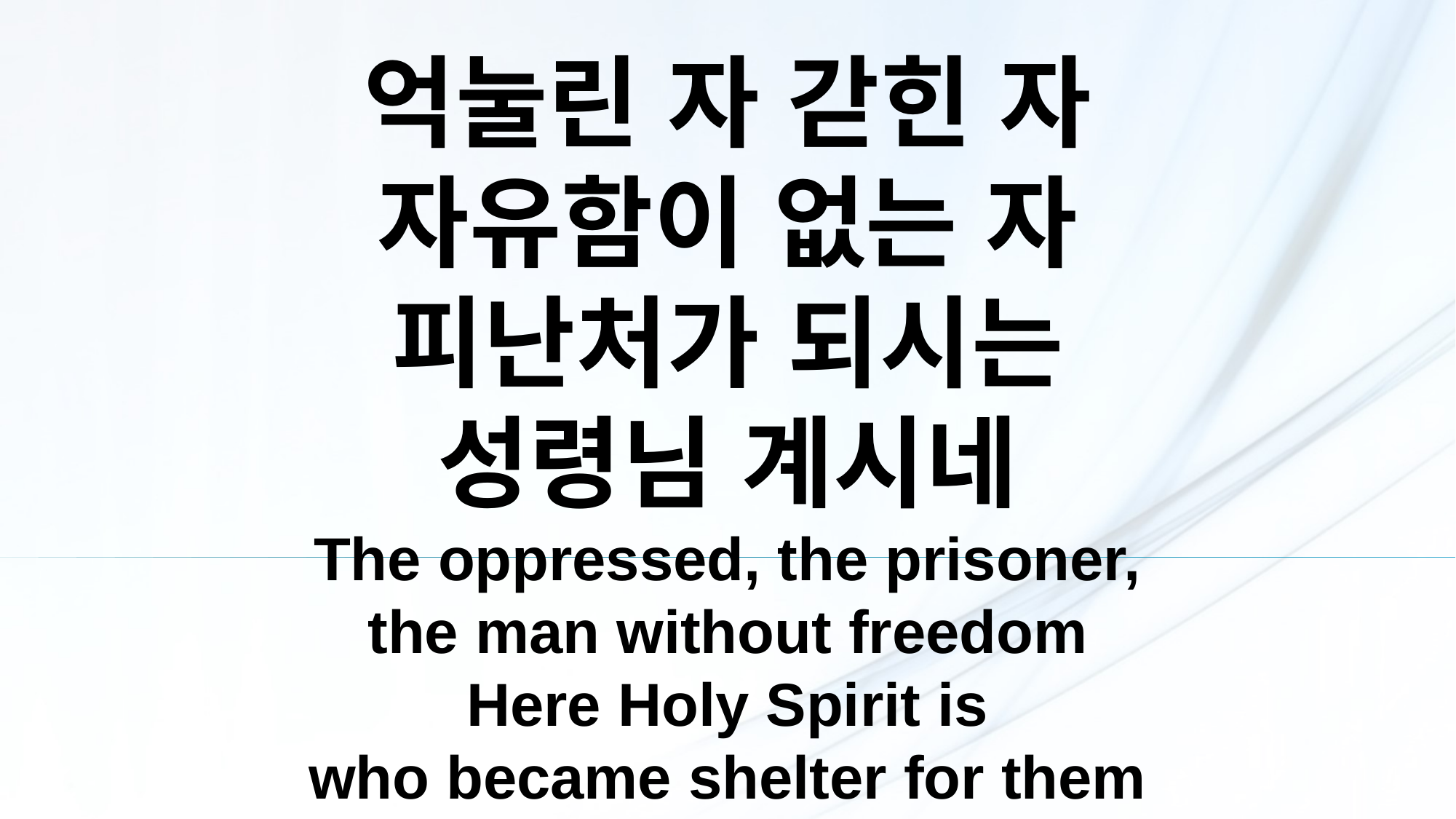

# 억눌린 자 갇힌 자 자유함이 없는 자 피난처가 되시는 성령님 계시네 The oppressed, the prisoner, the man without freedom Here Holy Spirit is who became shelter for them